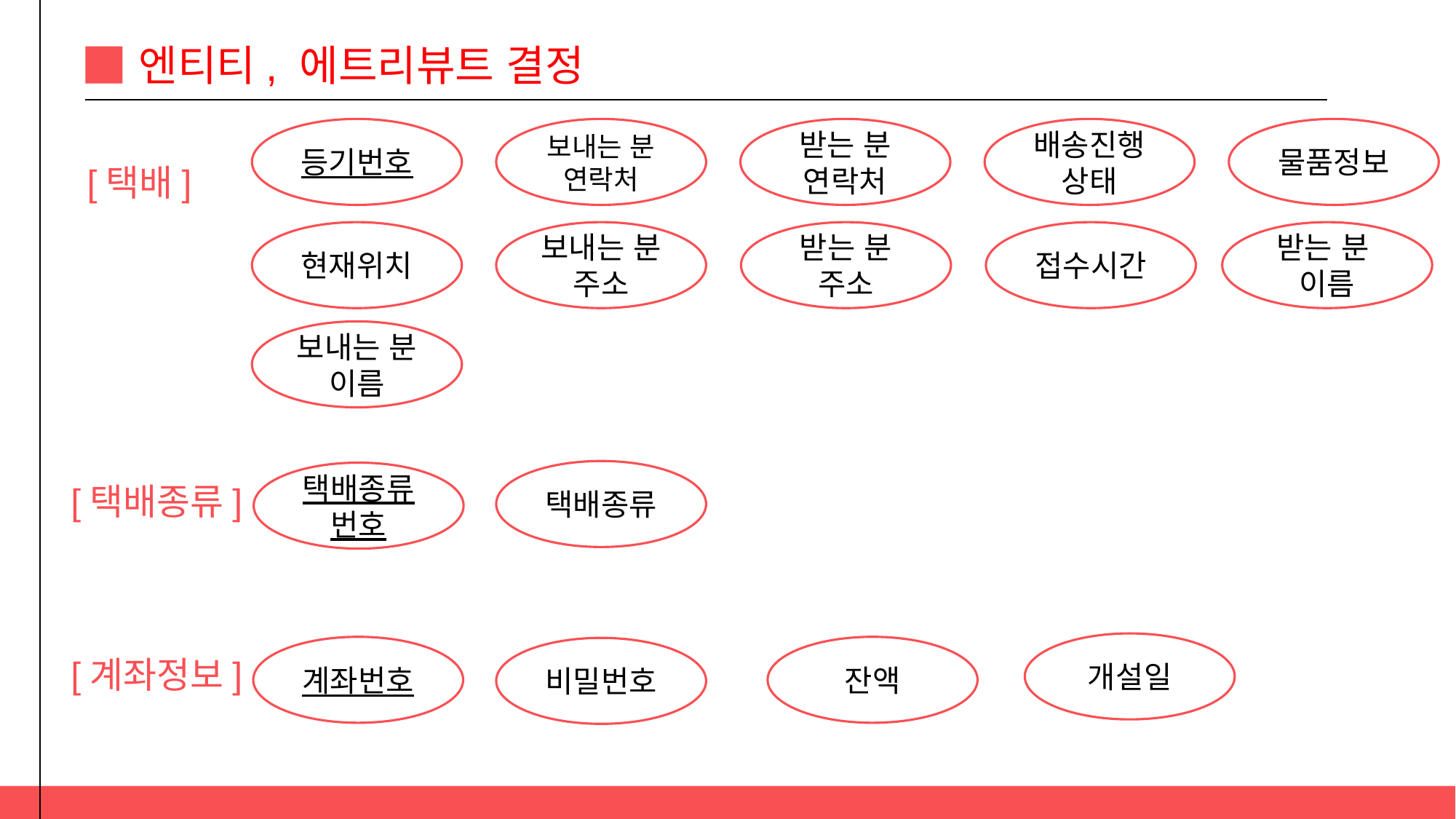

엔티티, 에트리뷰트 결정

등기번호
보내는 분 연락처
받는 분
연락처
배송진행
상태
물품정보
[택배]

현재위치
보내는 분 주소
받는 분 주소
접수시간
받는 분
이름
보내는 분 이름
택배종류
택배종류
번호
[택배종류]

개설일
계좌번호
잔액
비밀번호
[계좌정보]